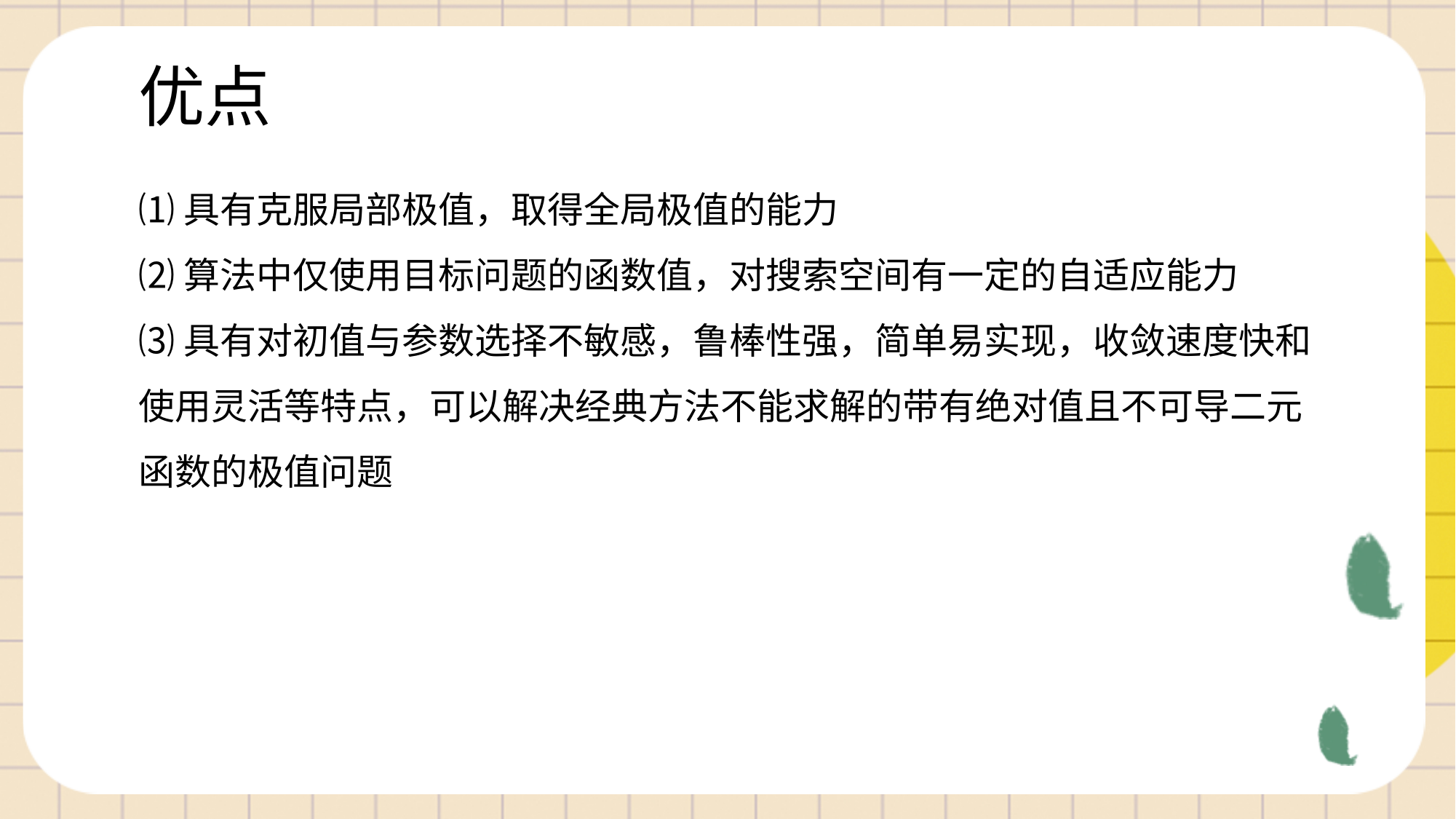

# 优点
⑴具有克服局部极值，取得全局极值的能力
⑵算法中仅使用目标问题的函数值，对搜索空间有一定的自适应能力
⑶具有对初值与参数选择不敏感，鲁棒性强，简单易实现，收敛速度快和使用灵活等特点，可以解决经典方法不能求解的带有绝对值且不可导二元函数的极值问题